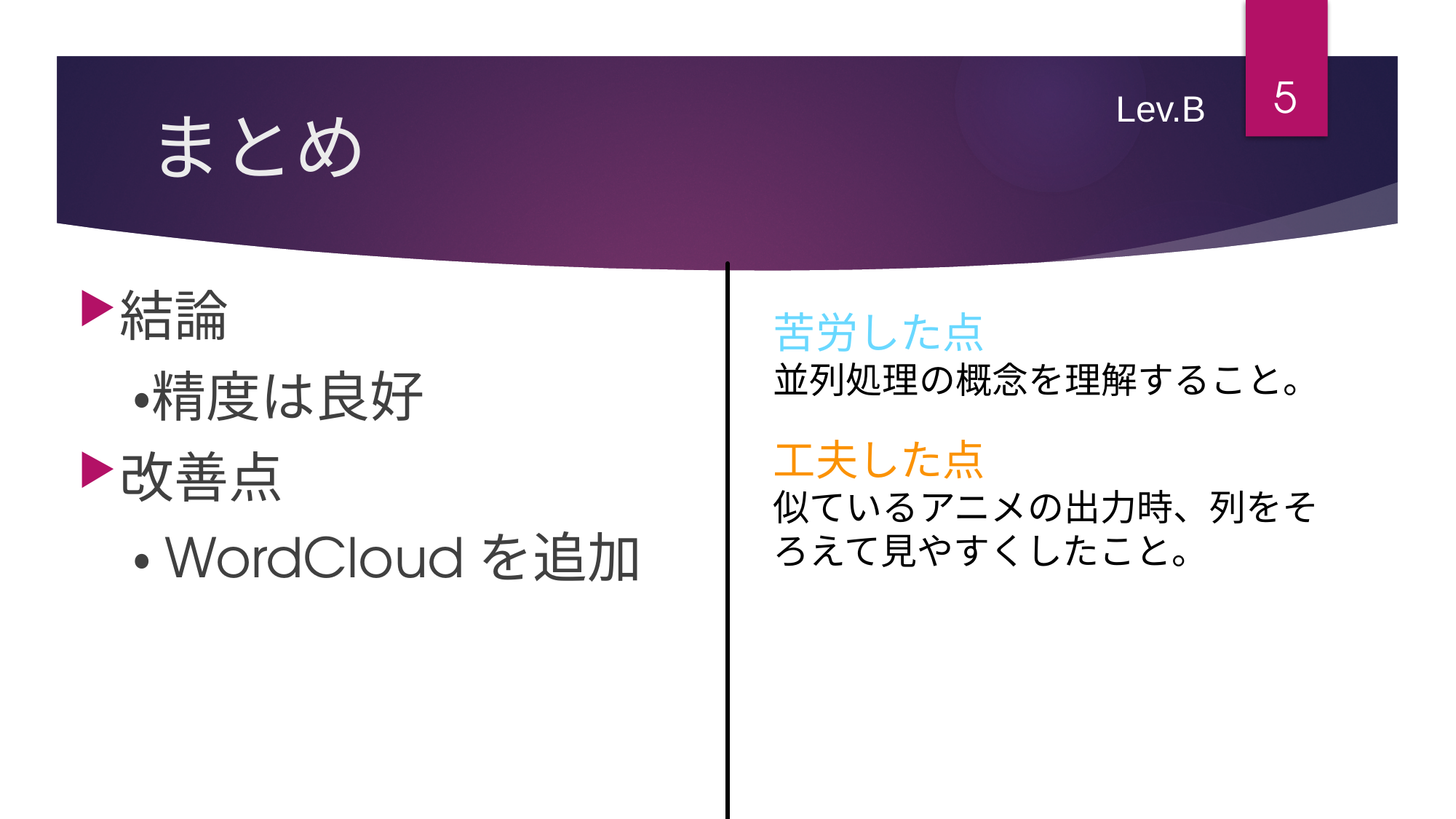

5
Lev.B
# まとめ
結論
　・精度は良好
改善点
　・WordCloudを追加
苦労した点
並列処理の概念を理解すること。

工夫した点
似ているアニメの出力時、列をそろえて見やすくしたこと。